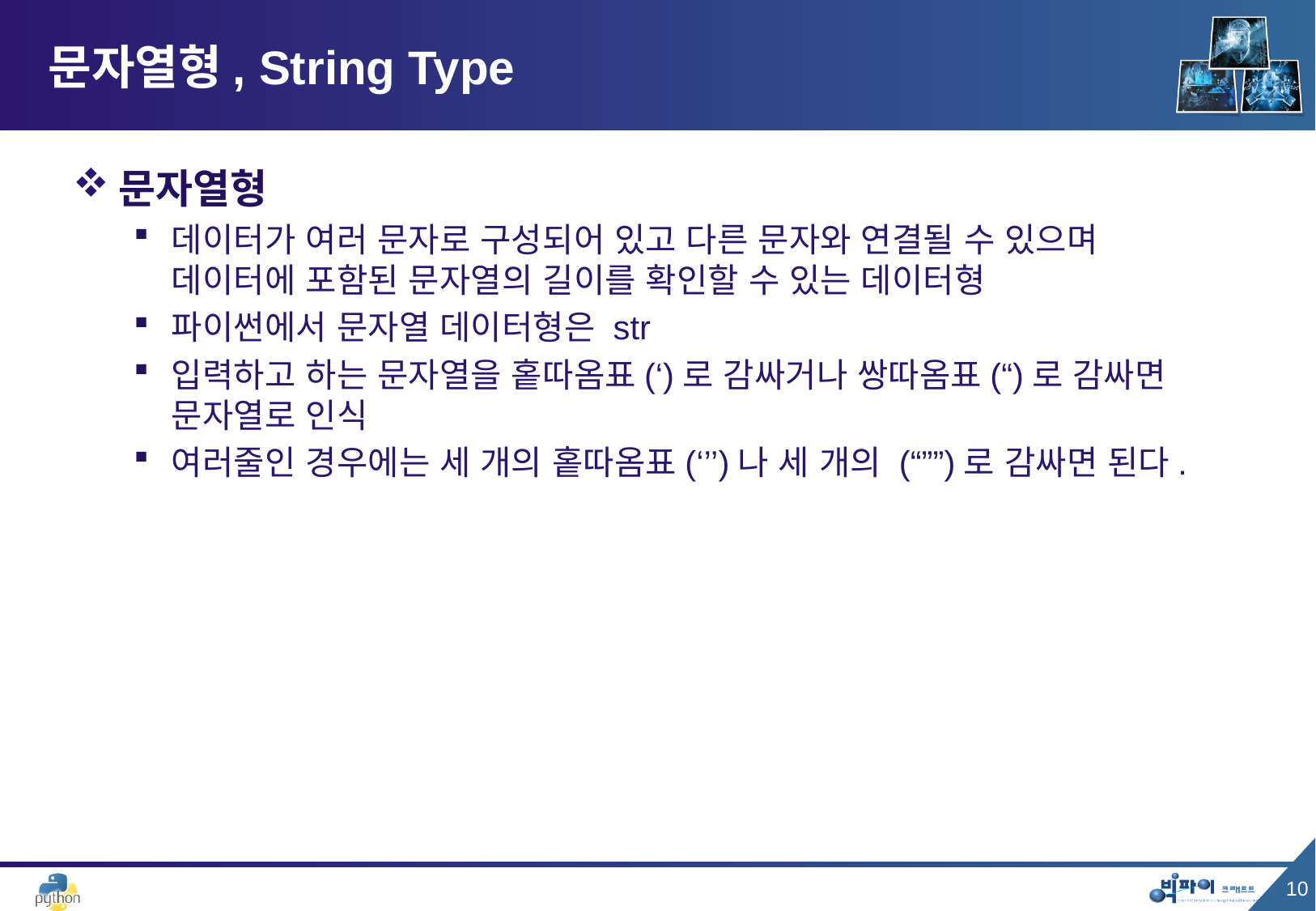

# 문자열형, String Type
문자열형
데이터가 여러 문자로 구성되어 있고 다른 문자와 연결될 수 있으며
데이터에 포함된 문자열의 길이를 확인할 수 있는 데이터형
파이썬에서 문자열 데이터형은 str
입력하고 하는 문자열을 홑따옴표(‘)로 감싸거나 쌍따옴표(“)로 감싸면 문자열로 인식
여러줄인 경우에는 세 개의 홑따옴표(‘’’)나 세 개의 (“””)로 감싸면 된다.